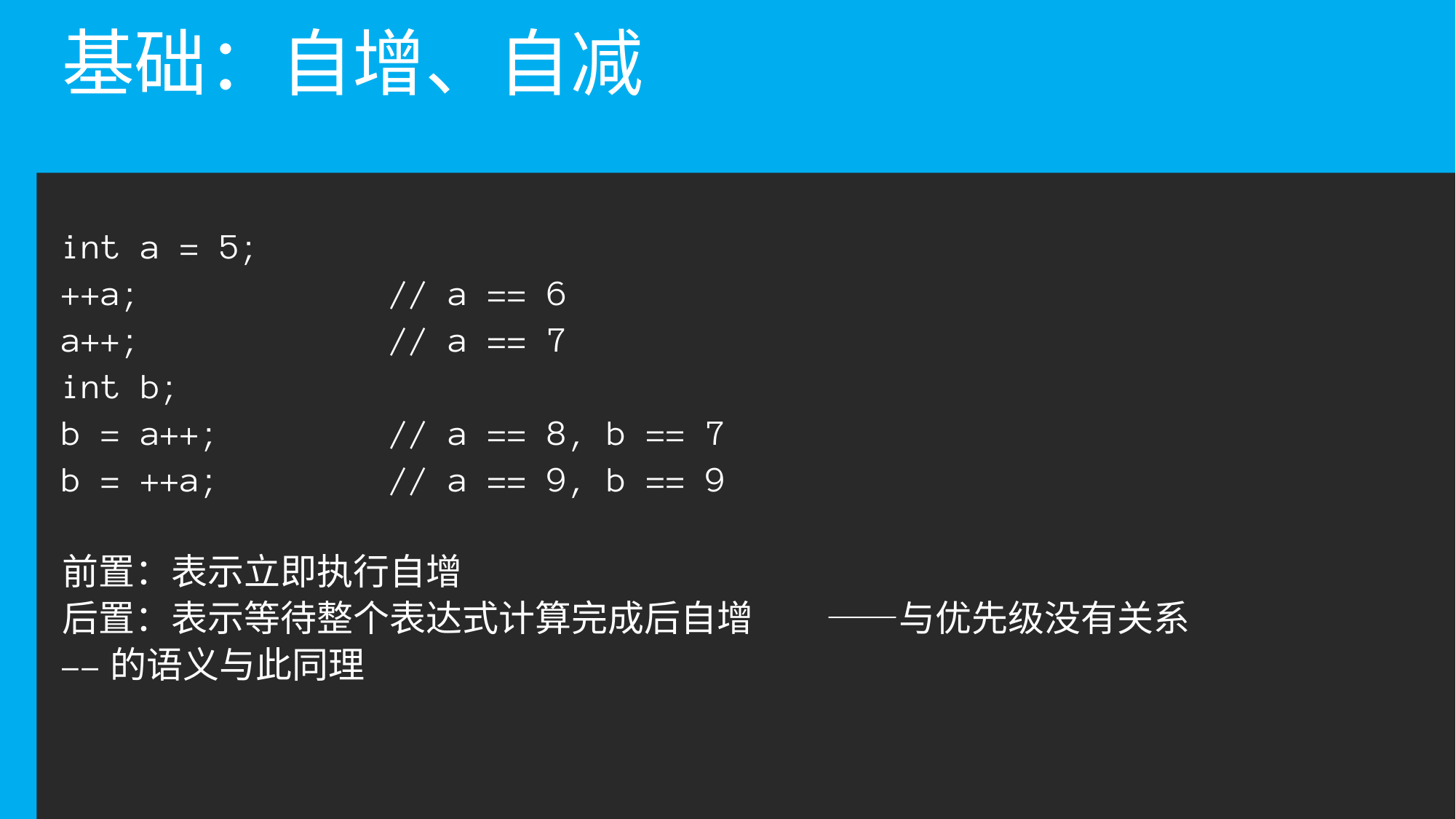

# 基础：自增、自减
int a = 5;
++a;			// a == 6
a++;			// a == 7
int b;
b = a++;		// a == 8, b == 7
b = ++a;		// a == 9, b == 9

前置：表示立即执行自增
后置：表示等待整个表达式计算完成后自增	——与优先级没有关系
--的语义与此同理